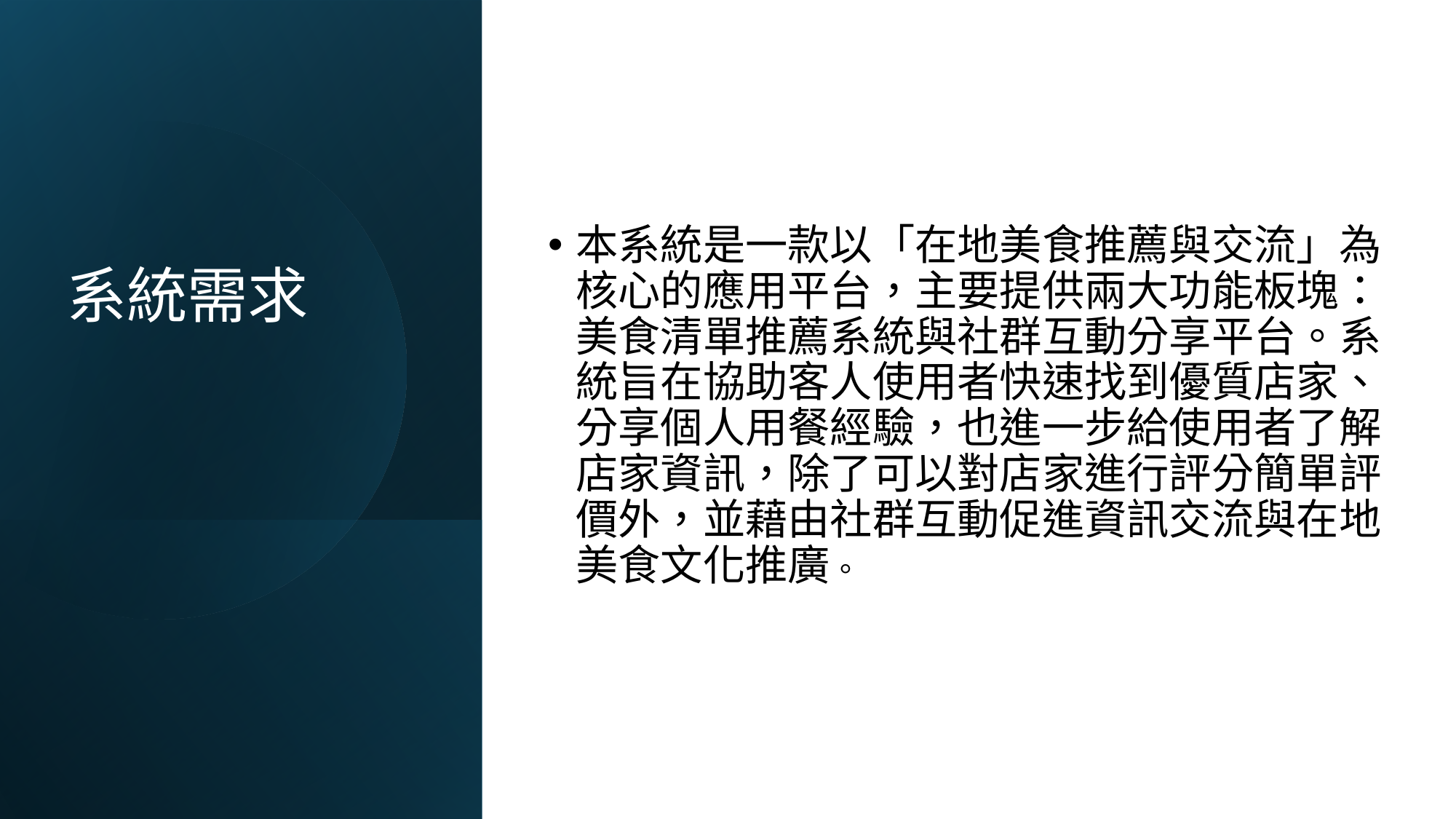

# 系統需求
本系統是一款以「在地美食推薦與交流」為核心的應用平台，主要提供兩大功能板塊：美食清單推薦系統與社群互動分享平台。系統旨在協助客人使用者快速找到優質店家、分享個人用餐經驗，也進一步給使用者了解店家資訊，除了可以對店家進行評分簡單評價外，並藉由社群互動促進資訊交流與在地美食文化推廣。